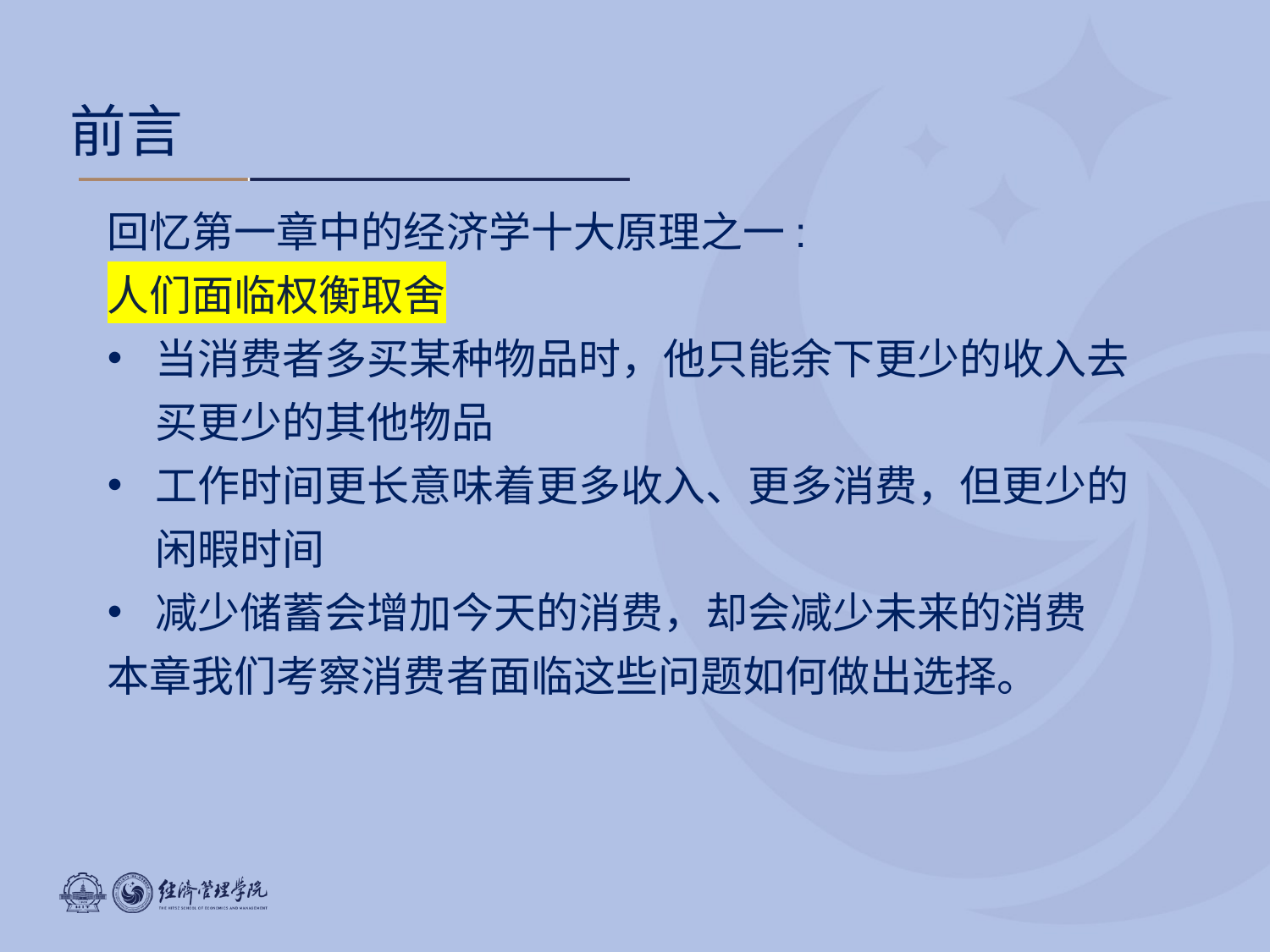

前言
回忆第一章中的经济学十大原理之一:
人们面临权衡取舍
当消费者多买某种物品时，他只能余下更少的收入去买更少的其他物品
工作时间更长意味着更多收入、更多消费，但更少的闲暇时间
减少储蓄会增加今天的消费，却会减少未来的消费
本章我们考察消费者面临这些问题如何做出选择。